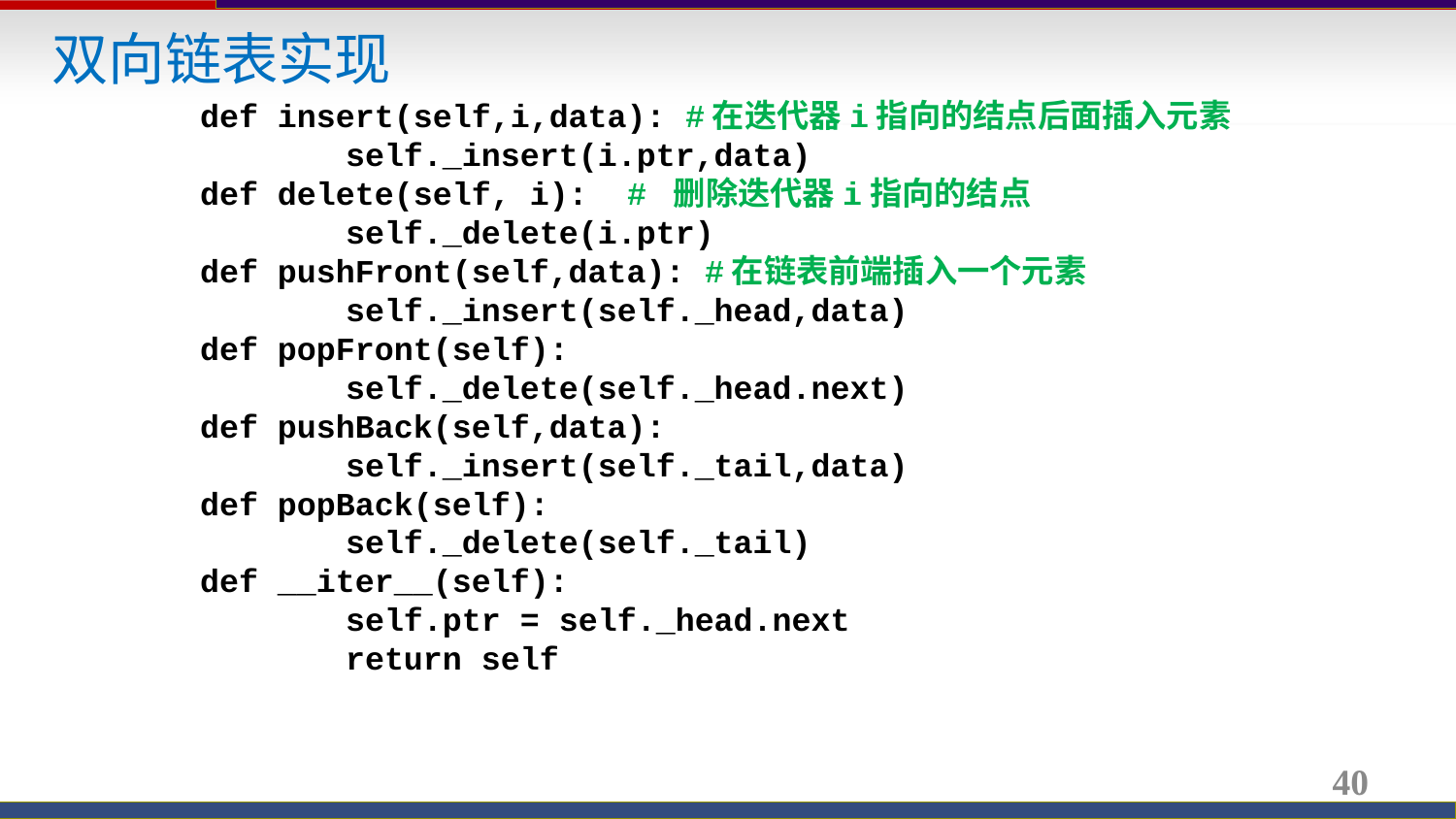

双向链表实现
	def insert(self,i,data): #在迭代器i指向的结点后面插入元素
		self._insert(i.ptr,data)
	def delete(self, i):  # 删除迭代器i指向的结点
		self._delete(i.ptr)
	def pushFront(self,data): #在链表前端插入一个元素
		self._insert(self._head,data)
	def popFront(self):
		self._delete(self._head.next)
	def pushBack(self,data):
		self._insert(self._tail,data)
	def popBack(self):
		self._delete(self._tail)
	def __iter__(self):
		self.ptr = self._head.next
		return self